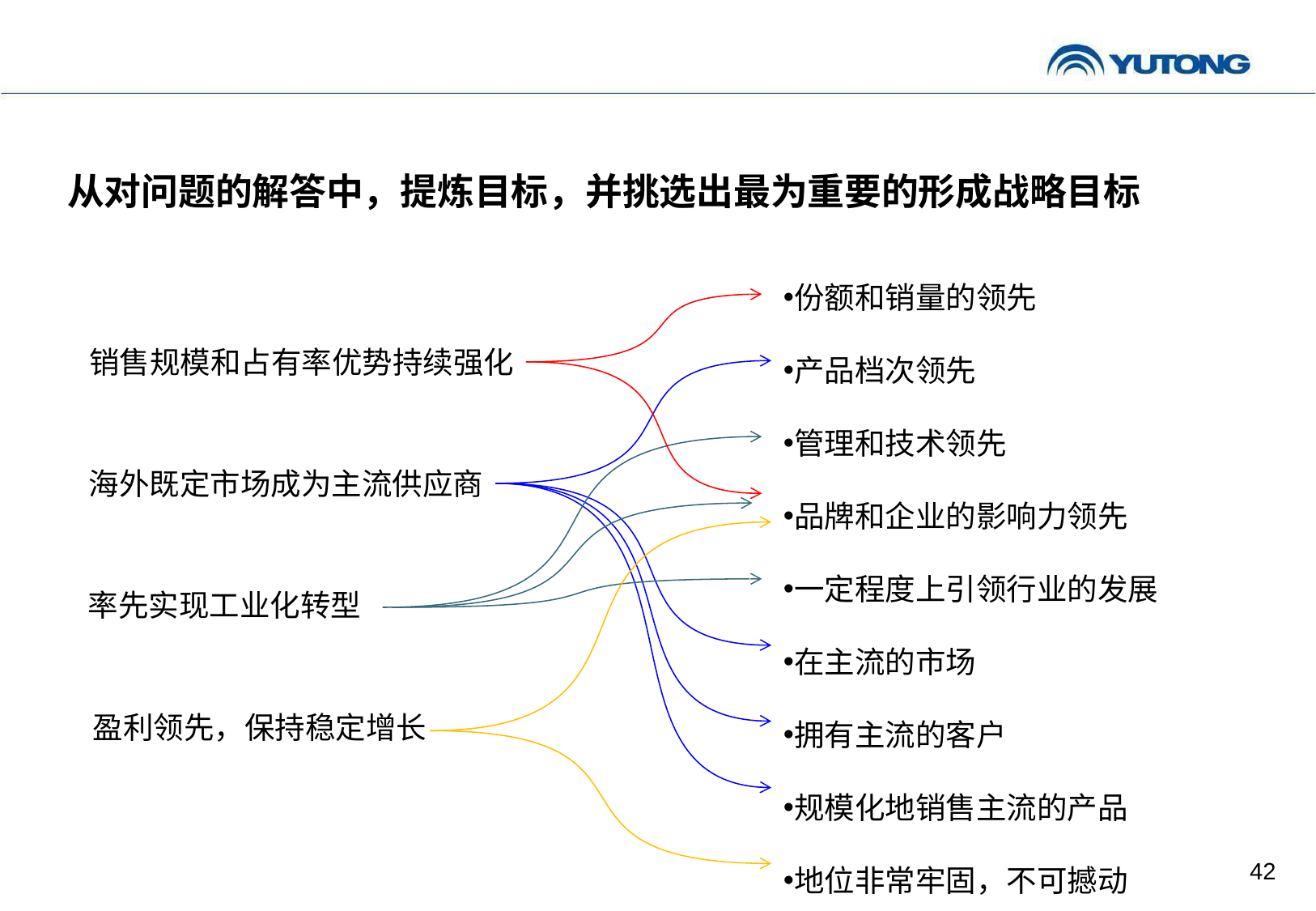

从对问题的解答中，提炼目标，并挑选出最为重要的形成战略目标
份额和销量的领先
产品档次领先
管理和技术领先
品牌和企业的影响力领先
一定程度上引领行业的发展
在主流的市场
拥有主流的客户
规模化地销售主流的产品
地位非常牢固，不可撼动
销售规模和占有率优势持续强化
海外既定市场成为主流供应商
率先实现工业化转型
盈利领先，保持稳定增长
42